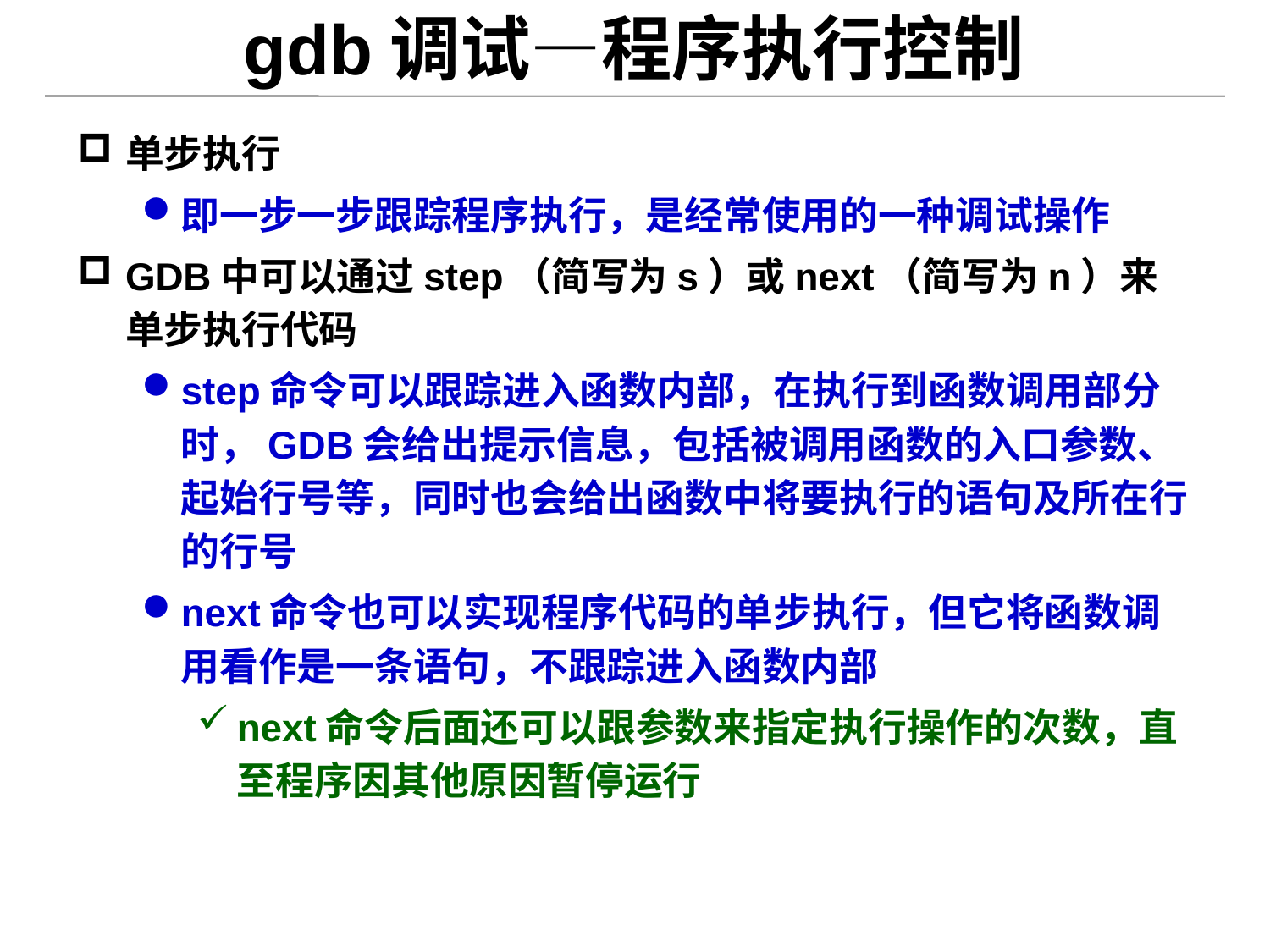

# gdb调试—程序执行控制
单步执行
即一步一步跟踪程序执行，是经常使用的一种调试操作
GDB中可以通过step（简写为s）或next（简写为n）来单步执行代码
step命令可以跟踪进入函数内部，在执行到函数调用部分时，GDB会给出提示信息，包括被调用函数的入口参数、起始行号等，同时也会给出函数中将要执行的语句及所在行的行号
next命令也可以实现程序代码的单步执行，但它将函数调用看作是一条语句，不跟踪进入函数内部
next命令后面还可以跟参数来指定执行操作的次数，直至程序因其他原因暂停运行